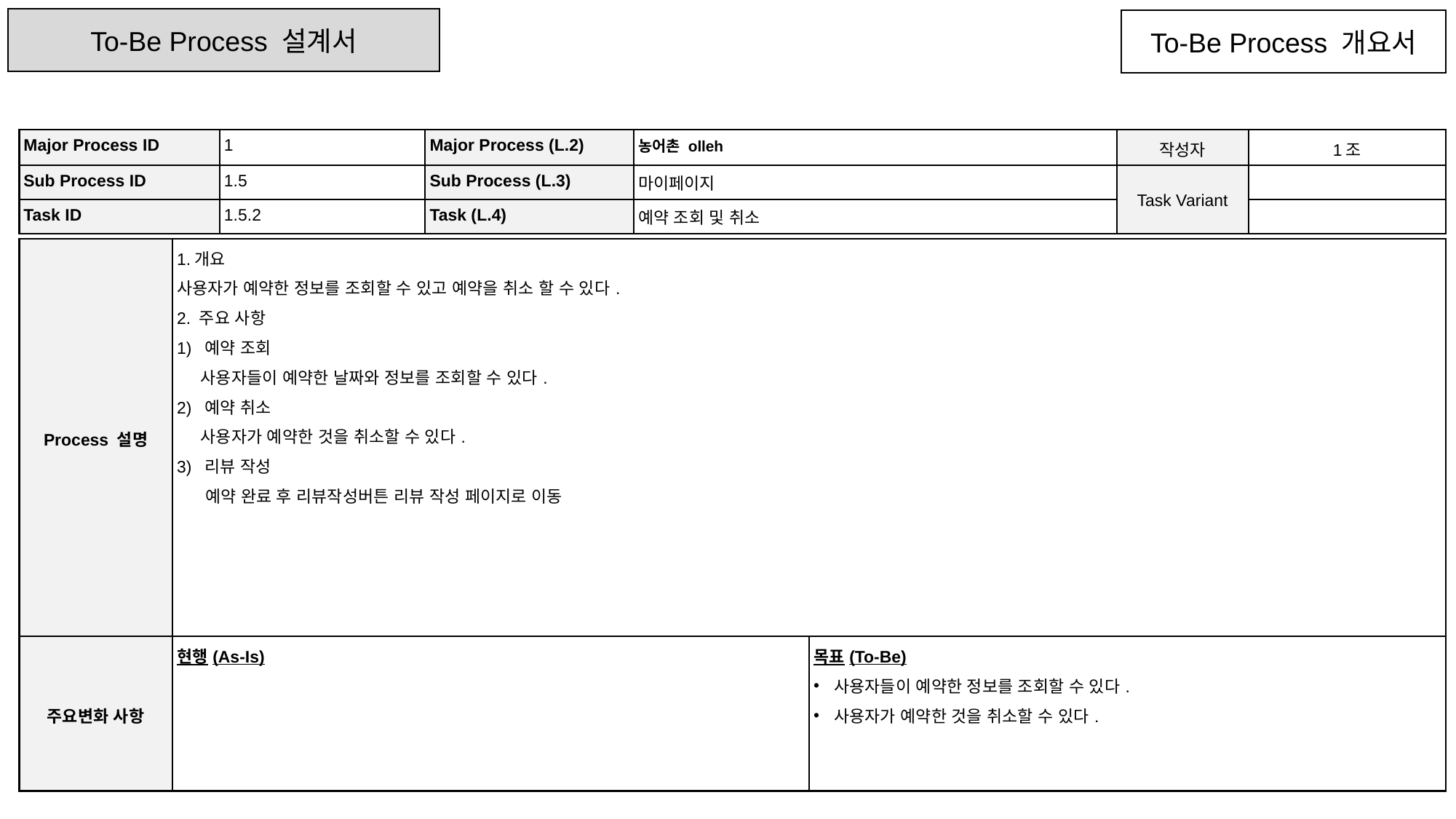

To-Be Process 설계서
To-Be Process 개요서
| Major Process ID | 1 | Major Process (L.2) | 농어촌 olleh | 작성자 | 1조 |
| --- | --- | --- | --- | --- | --- |
| Sub Process ID | 1.5 | Sub Process (L.3) | 마이페이지 | Task Variant |  |
| Task ID | 1.5.2 | Task (L.4) | 예약 조회 및 취소 |  |  |
| Process 설명 | 1.개요 사용자가 예약한 정보를 조회할 수 있고 예약을 취소 할 수 있다. 2. 주요 사항 1) 예약 조회 사용자들이 예약한 날짜와 정보를 조회할 수 있다. 2) 예약 취소 사용자가 예약한 것을 취소할 수 있다. 3) 리뷰 작성 예약 완료 후 리뷰작성버튼 리뷰 작성 페이지로 이동 |  |
| --- | --- | --- |
| 주요변화 사항 | 현행(As-Is) | 목표(To-Be) 사용자들이 예약한 정보를 조회할 수 있다. 사용자가 예약한 것을 취소할 수 있다. |